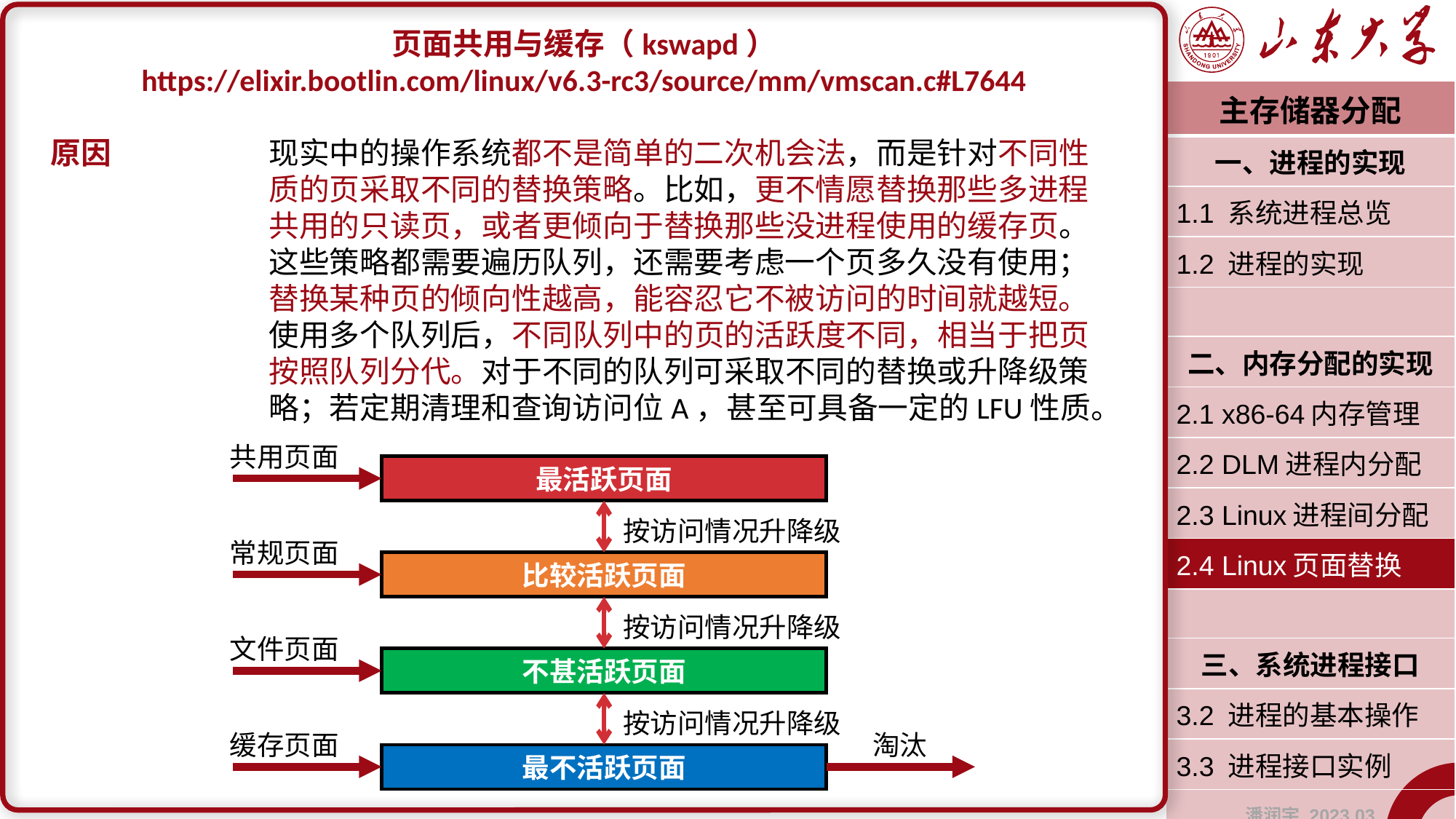

页面共用与缓存（kswapd）
https://elixir.bootlin.com/linux/v6.3-rc3/source/mm/vmscan.c#L7644

原因		现实中的操作系统都不是简单的二次机会法，而是针对不同性		质的页采取不同的替换策略。比如，更不情愿替换那些多进程		共用的只读页，或者更倾向于替换那些没进程使用的缓存页。		这些策略都需要遍历队列，还需要考虑一个页多久没有使用；		替换某种页的倾向性越高，能容忍它不被访问的时间就越短。
		使用多个队列后，不同队列中的页的活跃度不同，相当于把页		按照队列分代。对于不同的队列可采取不同的替换或升降级策		略；若定期清理和查询访问位A，甚至可具备一定的LFU性质。
| 主存储器分配 |
| --- |
| 一、进程的实现 |
| 1.1 系统进程总览 |
| 1.2 进程的实现 |
|  |
| 二、内存分配的实现 |
| 2.1 x86-64内存管理 |
| 2.2 DLM进程内分配 |
| 2.3 Linux进程间分配 |
| 2.4 Linux页面替换 |
|  |
| 三、系统进程接口 |
| 3.2 进程的基本操作 |
| 3.3 进程接口实例 |
| 潘润宇 2023.03 |
共用页面
最活跃页面
按访问情况升降级
常规页面
比较活跃页面
按访问情况升降级
文件页面
不甚活跃页面
按访问情况升降级
缓存页面
淘汰
最不活跃页面